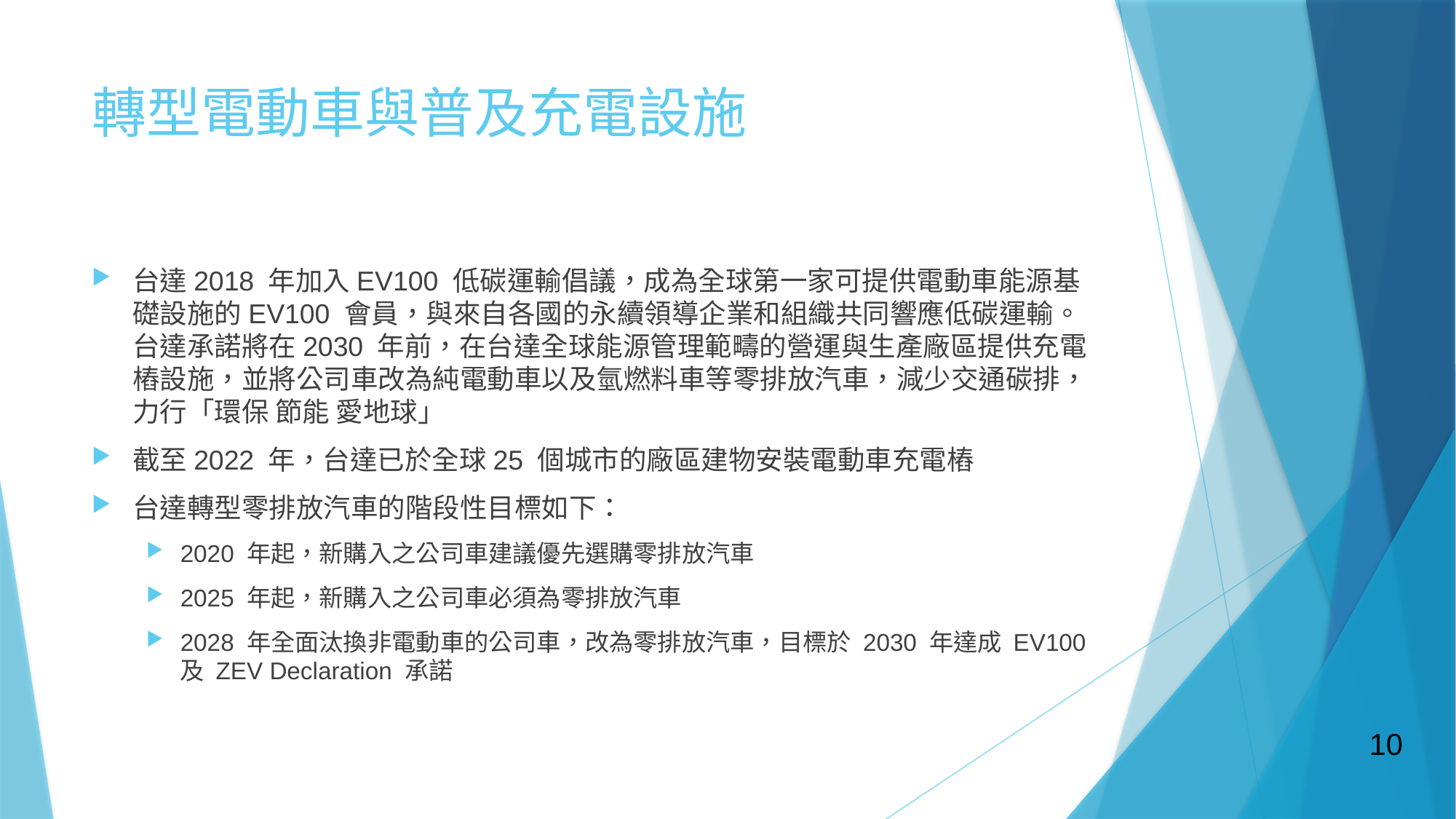

# 轉型電動車與普及充電設施
台達2018 年加入EV100 低碳運輸倡議，成為全球第一家可提供電動車能源基礎設施的EV100 會員，與來自各國的永續領導企業和組織共同響應低碳運輸。台達承諾將在2030 年前，在台達全球能源管理範疇的營運與生產廠區提供充電樁設施，並將公司車改為純電動車以及氫燃料車等零排放汽車，減少交通碳排，力行「環保 節能 愛地球」
截至2022 年，台達已於全球25 個城市的廠區建物安裝電動車充電樁
台達轉型零排放汽車的階段性目標如下：
2020 年起，新購入之公司車建議優先選購零排放汽車
2025 年起，新購入之公司車必須為零排放汽車
2028 年全面汰換非電動車的公司車，改為零排放汽車，目標於 2030 年達成 EV100 及 ZEV Declaration 承諾
10